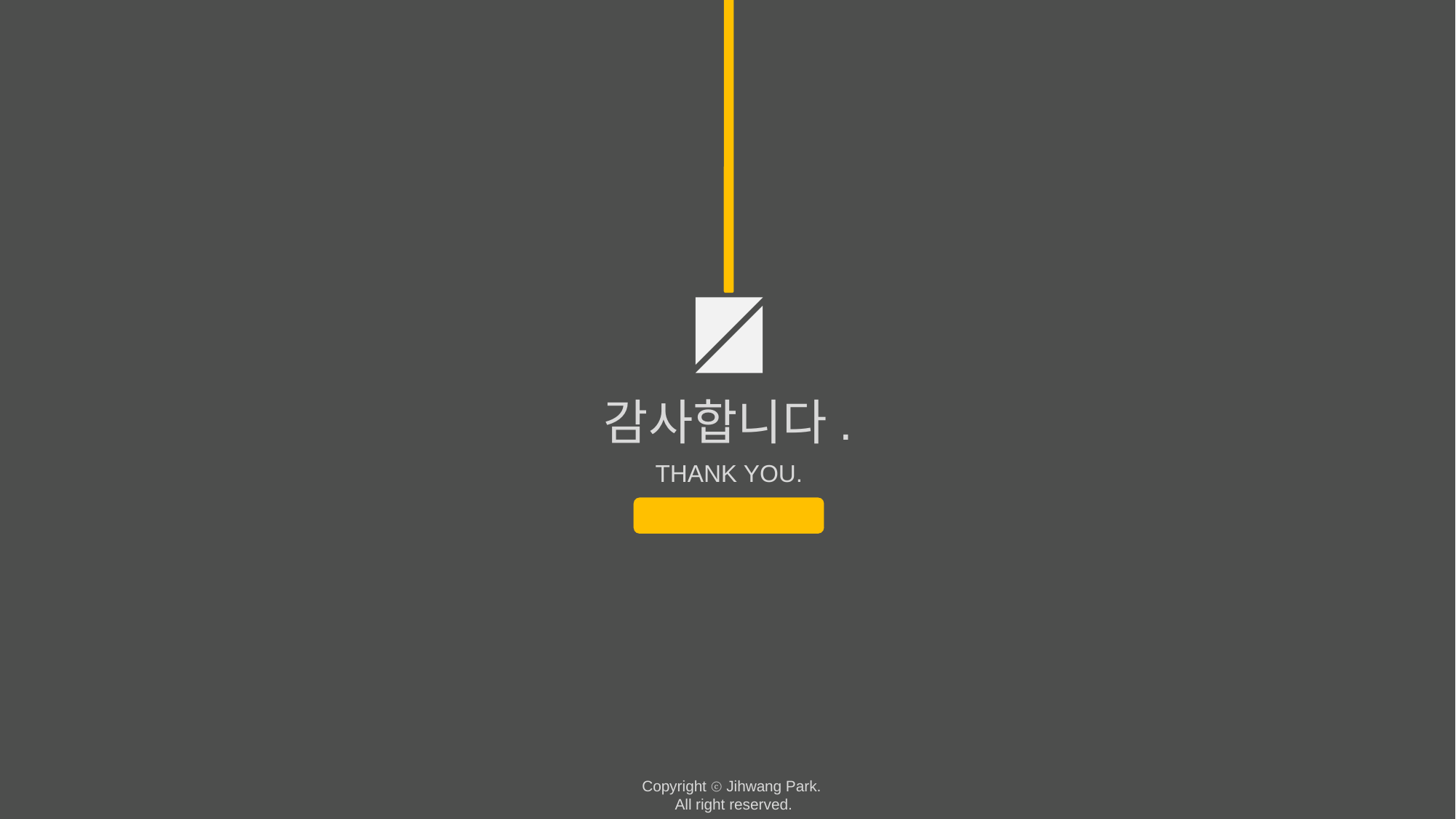

감사합니다.
THANK YOU.

Copyright ⓒ Jihwang Park.
All right reserved.